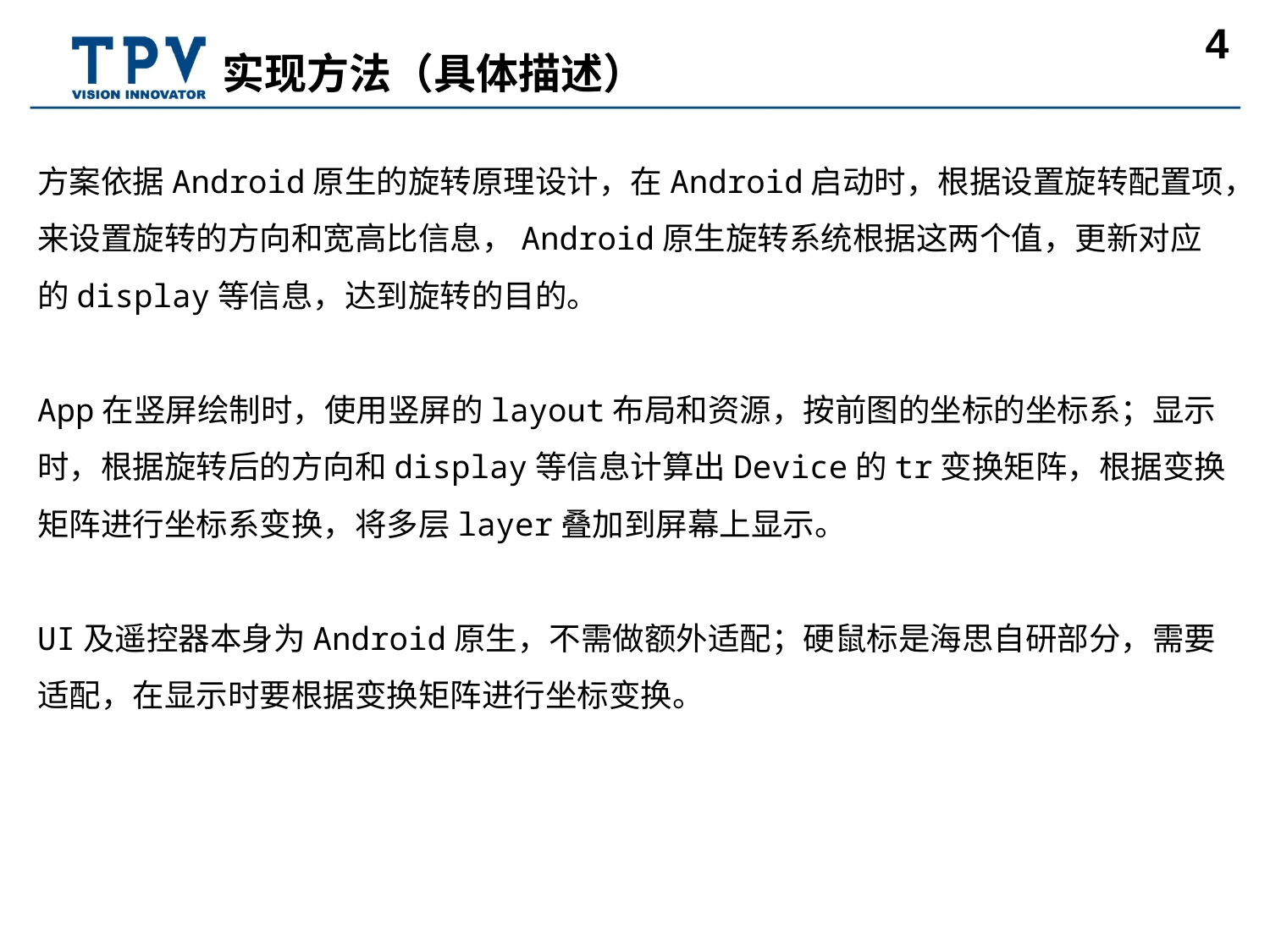

# 实现方法（具体描述）
方案依据Android原生的旋转原理设计，在Android启动时，根据设置旋转配置项，来设置旋转的方向和宽高比信息，Android原生旋转系统根据这两个值，更新对应的display等信息，达到旋转的目的。

App在竖屏绘制时，使用竖屏的layout布局和资源，按前图的坐标的坐标系；显示时，根据旋转后的方向和display等信息计算出Device的tr变换矩阵，根据变换矩阵进行坐标系变换，将多层layer叠加到屏幕上显示。

UI及遥控器本身为Android原生，不需做额外适配；硬鼠标是海思自研部分，需要适配，在显示时要根据变换矩阵进行坐标变换。